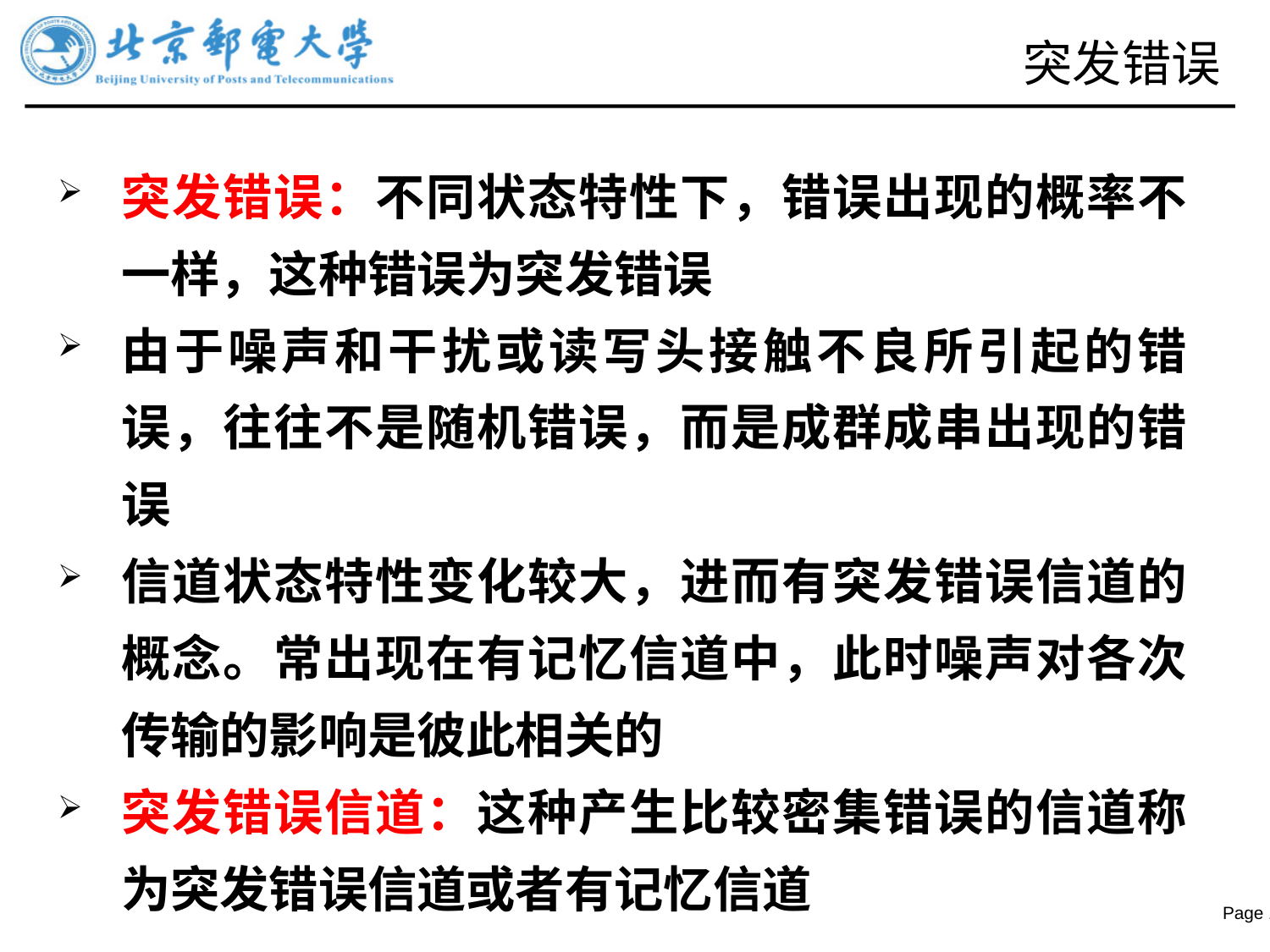

# 突发错误
突发错误：不同状态特性下，错误出现的概率不一样，这种错误为突发错误
由于噪声和干扰或读写头接触不良所引起的错误，往往不是随机错误，而是成群成串出现的错误
信道状态特性变化较大，进而有突发错误信道的概念。常出现在有记忆信道中，此时噪声对各次传输的影响是彼此相关的
突发错误信道：这种产生比较密集错误的信道称为突发错误信道或者有记忆信道